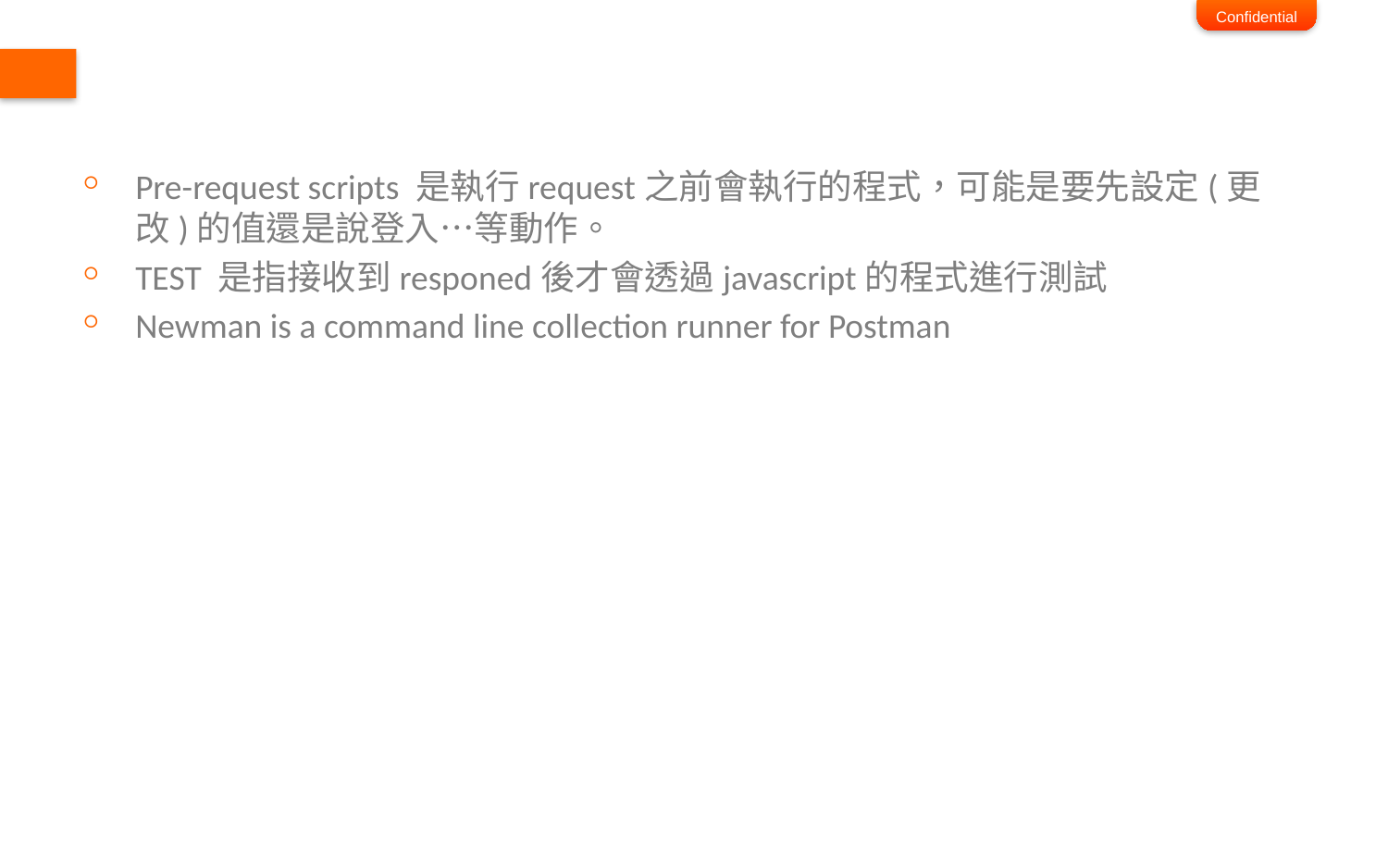

#
Pre-request scripts 是執行request之前會執行的程式，可能是要先設定(更改)的值還是說登入…等動作。
TEST 是指接收到responed後才會透過javascript的程式進行測試
Newman is a command line collection runner for Postman